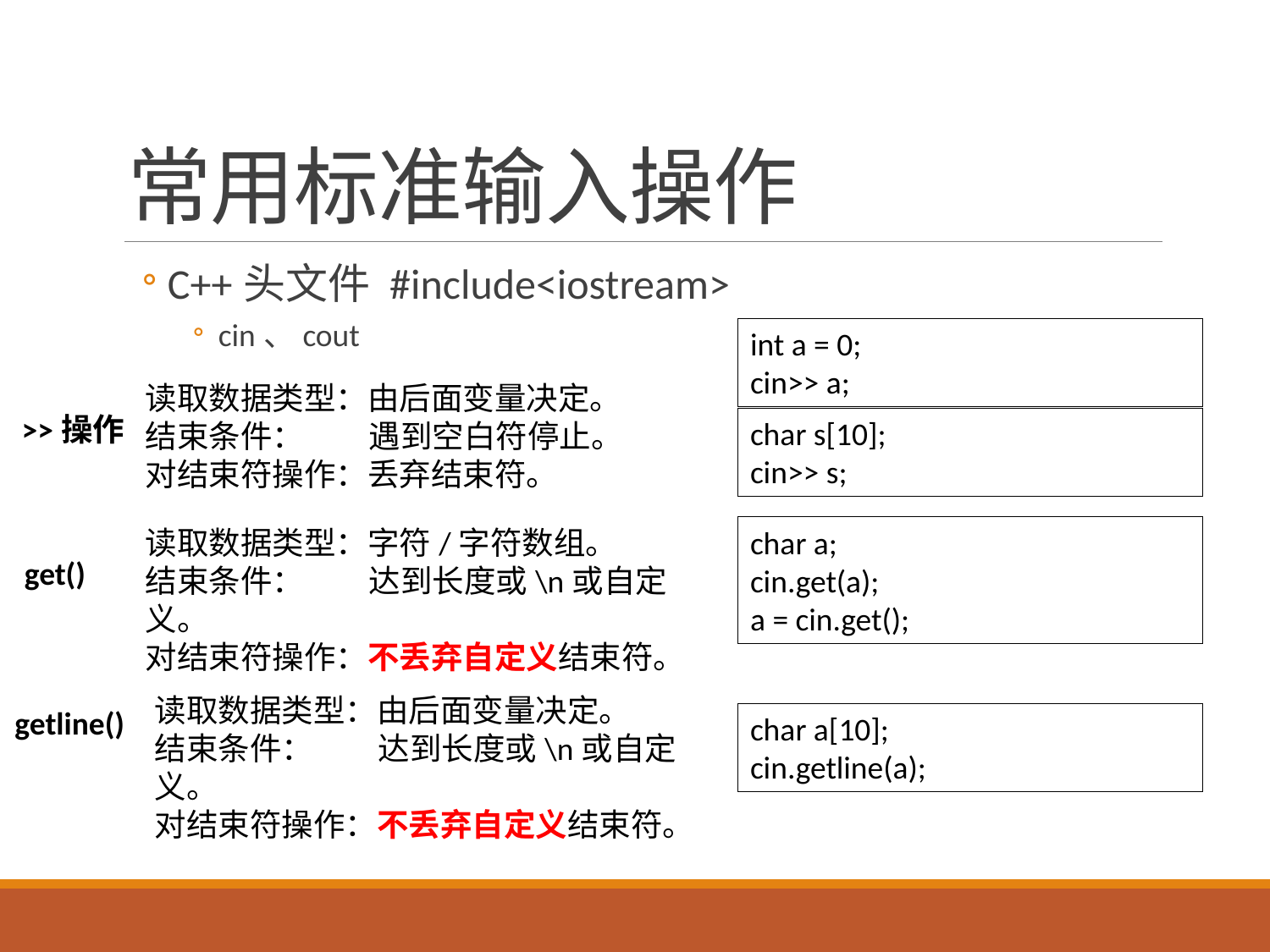

# 常用标准输入操作
C++头文件 #include<iostream>
cin、cout

int a = 0;
cin>> a;
读取数据类型：由后面变量决定。
结束条件：         遇到空白符停止。
对结束符操作：丢弃结束符。
>>操作
char s[10];
cin>> s;
读取数据类型：字符/字符数组。
结束条件：         达到长度或\n或自定义。
对结束符操作：不丢弃自定义结束符。
char a;
cin.get(a);
a = cin.get();
get()
读取数据类型：由后面变量决定。
结束条件：         达到长度或\n或自定义。
对结束符操作：不丢弃自定义结束符。
getline()
char a[10];
cin.getline(a);